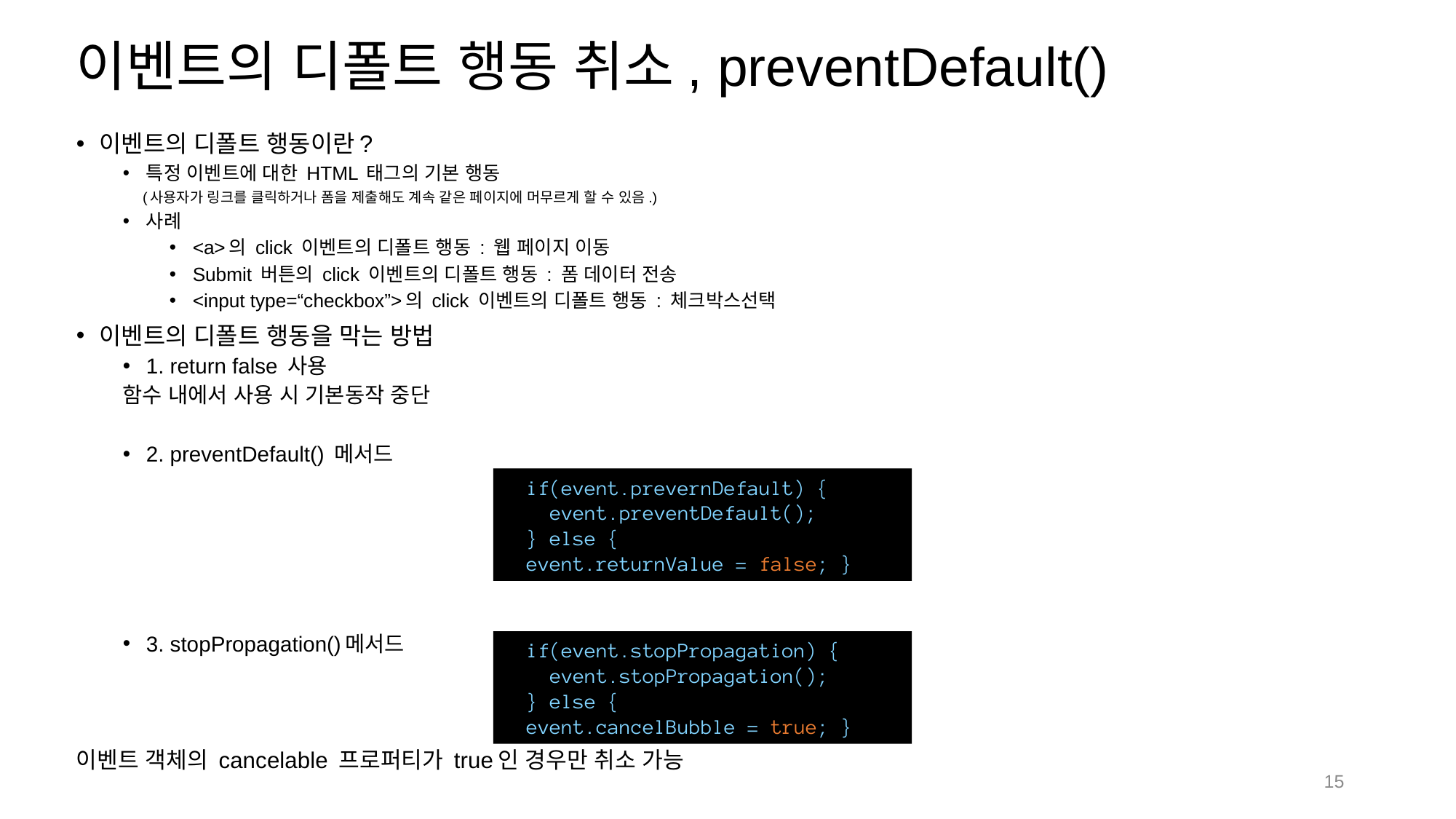

# 이벤트의 디폴트 행동 취소, preventDefault()
이벤트의 디폴트 행동이란?
특정 이벤트에 대한 HTML 태그의 기본 행동
     (사용자가 링크를 클릭하거나 폼을 제출해도 계속 같은 페이지에 머무르게 할 수 있음.)
사례
<a>의 click 이벤트의 디폴트 행동 : 웹 페이지 이동
Submit 버튼의 click 이벤트의 디폴트 행동 : 폼 데이터 전송
<input type=“checkbox”>의 click 이벤트의 디폴트 행동 : 체크박스선택
이벤트의 디폴트 행동을 막는 방법
1. return false 사용
	함수 내에서 사용 시 기본동작 중단

2. preventDefault() 메서드

3. stopPropagation()메서드

이벤트 객체의 cancelable 프로퍼티가 true인 경우만 취소 가능

if(event.prevernDefault) {
  event.preventDefault();
} else {
event.returnValue = false; }
if(event.stopPropagation) {
  event.stopPropagation();
} else {
event.cancelBubble = true; }
15